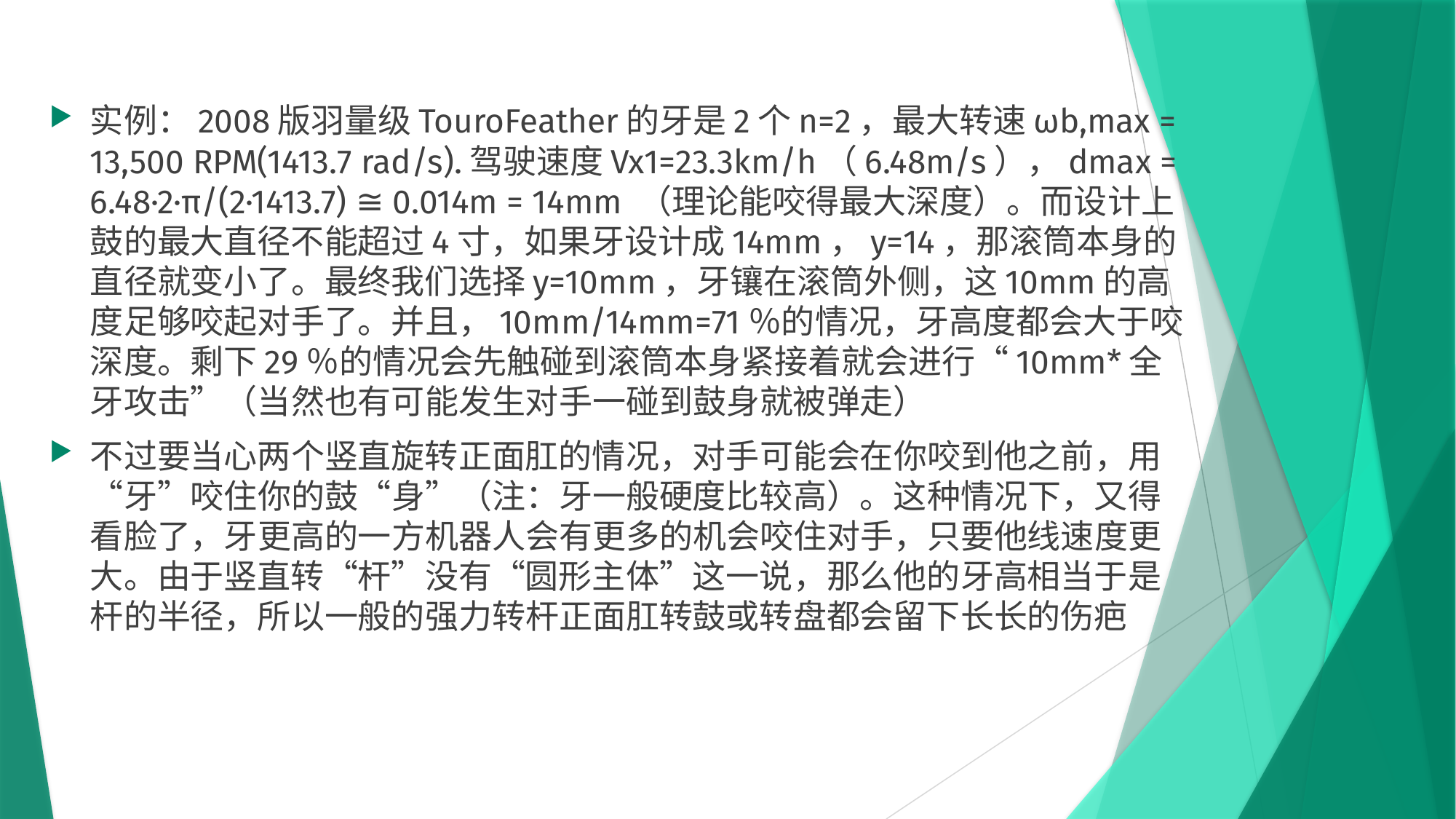

实例：2008版羽量级TouroFeather的牙是2个n=2，最大转速ωb,max = 13,500 RPM(1413.7 rad/s).驾驶速度Vx1=23.3km/h（6.48m/s），dmax = 6.48⋅2⋅π/(2⋅1413.7) ≅ 0.014m = 14mm （理论能咬得最大深度）。而设计上鼓的最大直径不能超过4寸，如果牙设计成14mm，y=14，那滚筒本身的直径就变小了。最终我们选择y=10mm，牙镶在滚筒外侧，这10mm的高度足够咬起对手了。并且，10mm/14mm=71％的情况，牙高度都会大于咬深度。剩下29％的情况会先触碰到滚筒本身紧接着就会进行“10mm*全牙攻击”（当然也有可能发生对手一碰到鼓身就被弹走）
不过要当心两个竖直旋转正面肛的情况，对手可能会在你咬到他之前，用“牙”咬住你的鼓“身”（注：牙一般硬度比较高）。这种情况下，又得看脸了，牙更高的一方机器人会有更多的机会咬住对手，只要他线速度更大。由于竖直转“杆”没有“圆形主体”这一说，那么他的牙高相当于是杆的半径，所以一般的强力转杆正面肛转鼓或转盘都会留下长长的伤疤